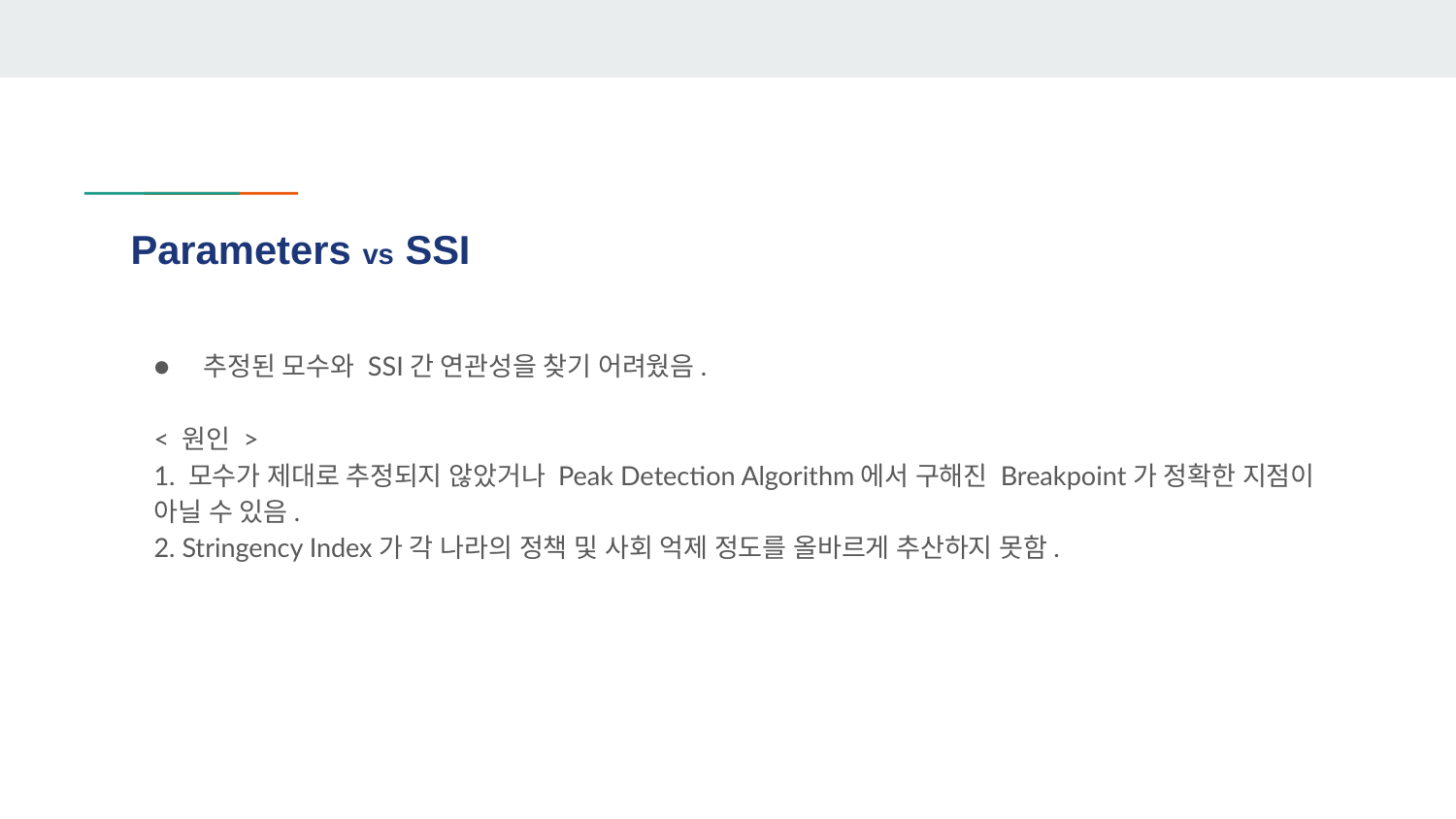

# Parameters vs SSI
추정된 모수와 SSI간 연관성을 찾기 어려웠음.

< 원인 >
1. 모수가 제대로 추정되지 않았거나 Peak Detection Algorithm에서 구해진 Breakpoint가 정확한 지점이 아닐 수 있음.
2. Stringency Index가 각 나라의 정책 및 사회 억제 정도를 올바르게 추산하지 못함.